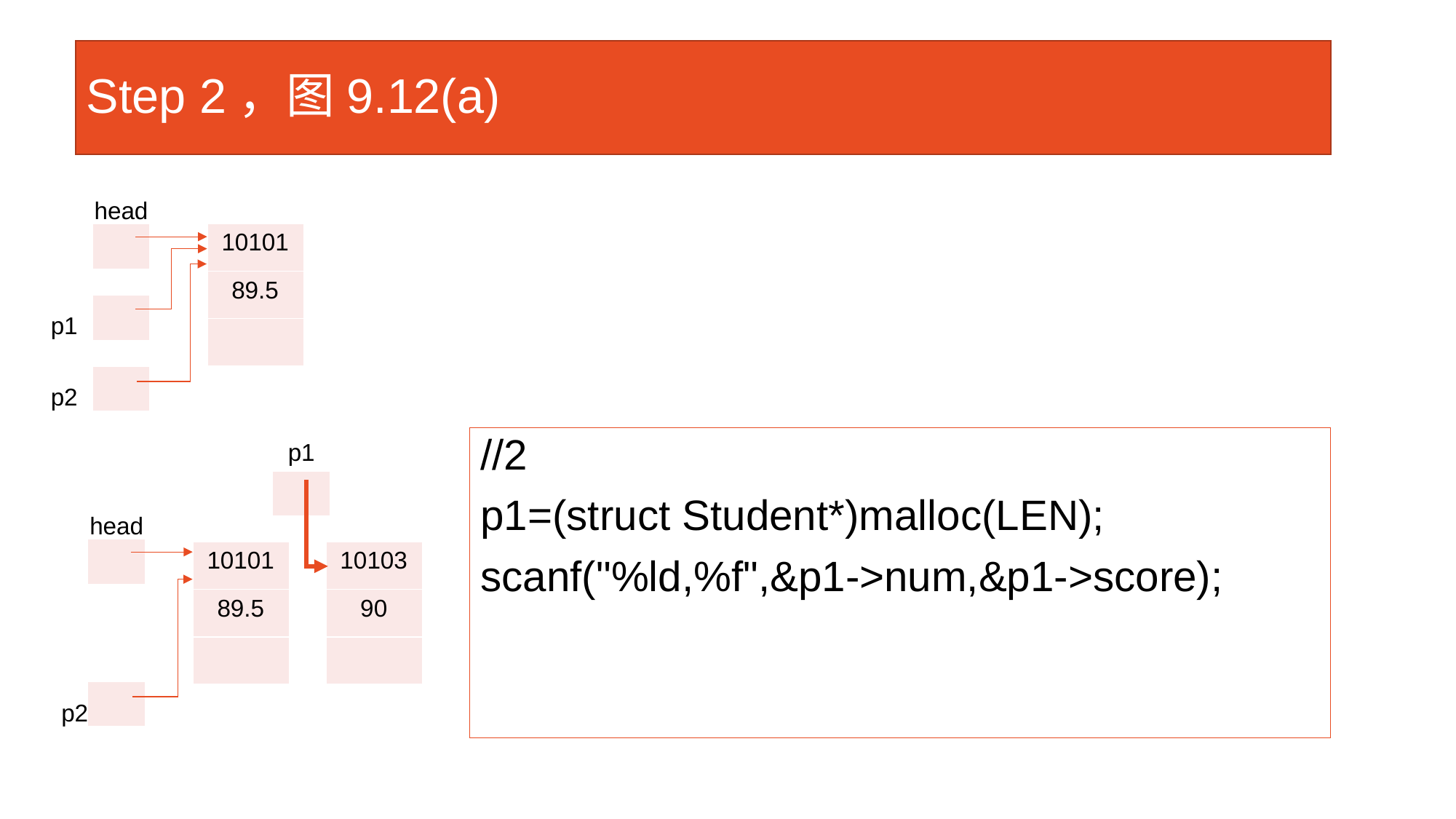

# Step 2，图9.12(a)
|  | head |
| --- | --- |
|  |  |
|  |  |
| p1 |  |
|  |  |
| p2 |  |
| 10101 |  |
| --- | --- |
| 89.5 |  |
|  |  |

| p1 |
| --- |
|  |
//2
p1=(struct Student*)malloc(LEN);
scanf("%ld,%f",&p1->num,&p1->score);

|  | head |
| --- | --- |
|  |  |
|  |  |
|  |  |
|  |  |
| p2 |  |
| 10103 |  |
| --- | --- |
| 90 |  |
|  |  |
| 10101 |
| --- |
| 89.5 |
|  |